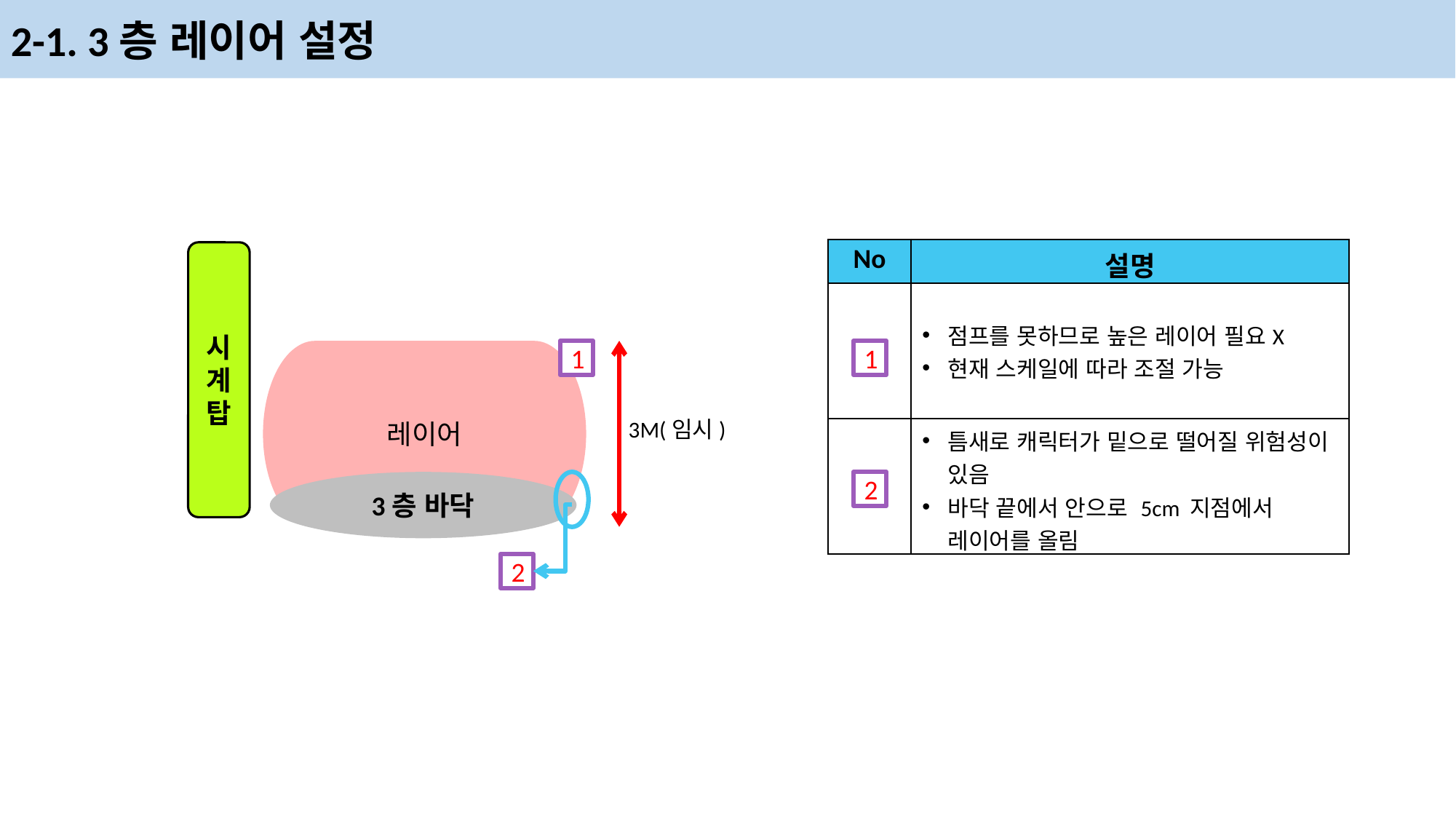

2-1. 3층 레이어 설정
| No | 설명 |
| --- | --- |
|  | 점프를 못하므로 높은 레이어 필요X 현재 스케일에 따라 조절 가능 |
|  | 틈새로 캐릭터가 밑으로 떨어질 위험성이 있음 바닥 끝에서 안으로 5cm 지점에서 레이어를 올림 |
시계탑
레이어
1
1
3M(임시)
3층 바닥

2
2